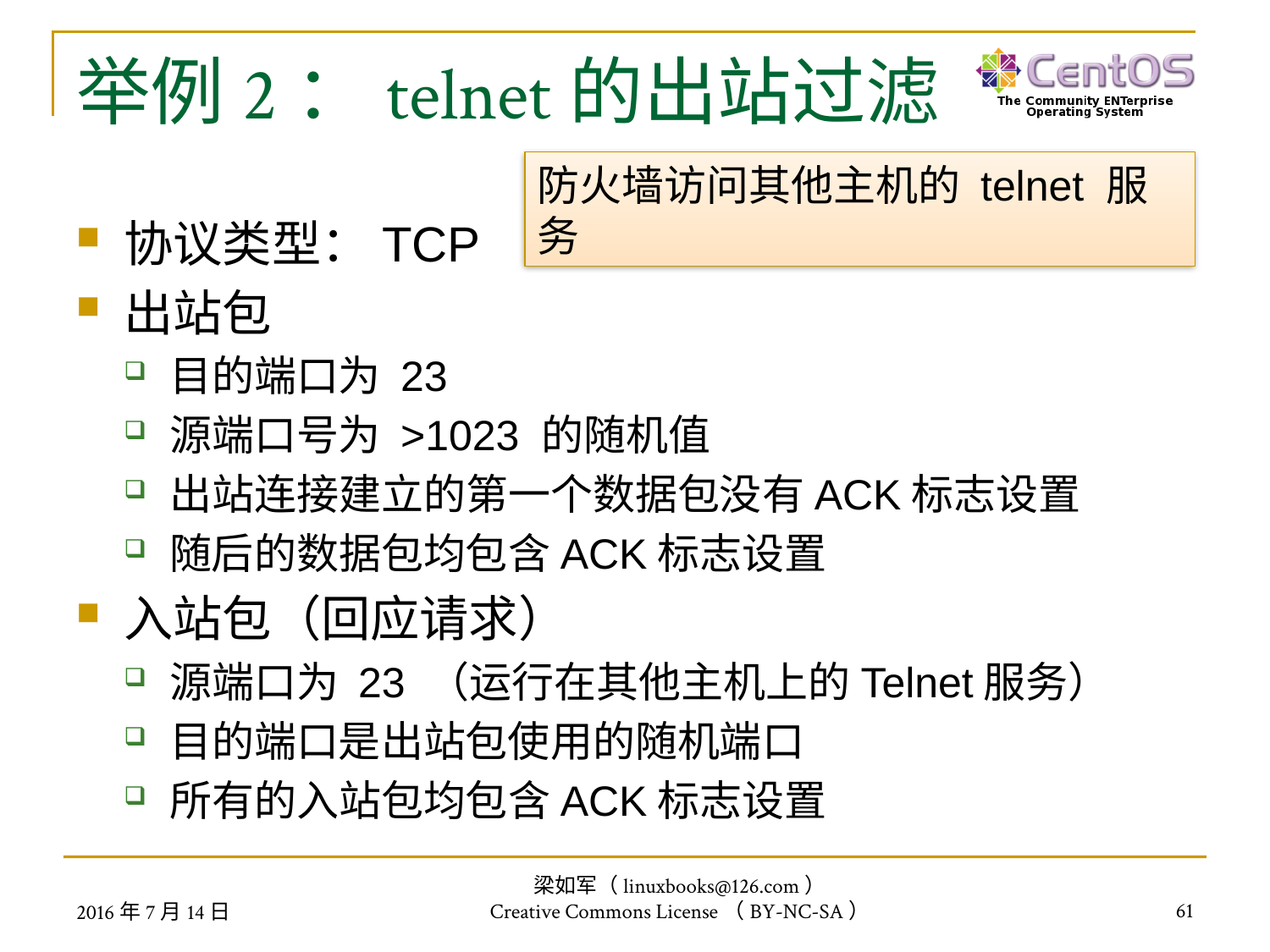

# 举例2：telnet的出站过滤
防火墙访问其他主机的 telnet 服务
协议类型：TCP
出站包
目的端口为 23
源端口号为 >1023 的随机值
出站连接建立的第一个数据包没有ACK标志设置
随后的数据包均包含ACK标志设置
入站包（回应请求）
源端口为 23 （运行在其他主机上的Telnet服务）
目的端口是出站包使用的随机端口
所有的入站包均包含ACK标志设置
梁如军（linuxbooks@126.com）
Creative Commons License（BY-NC-SA）
2016年7月14日
61